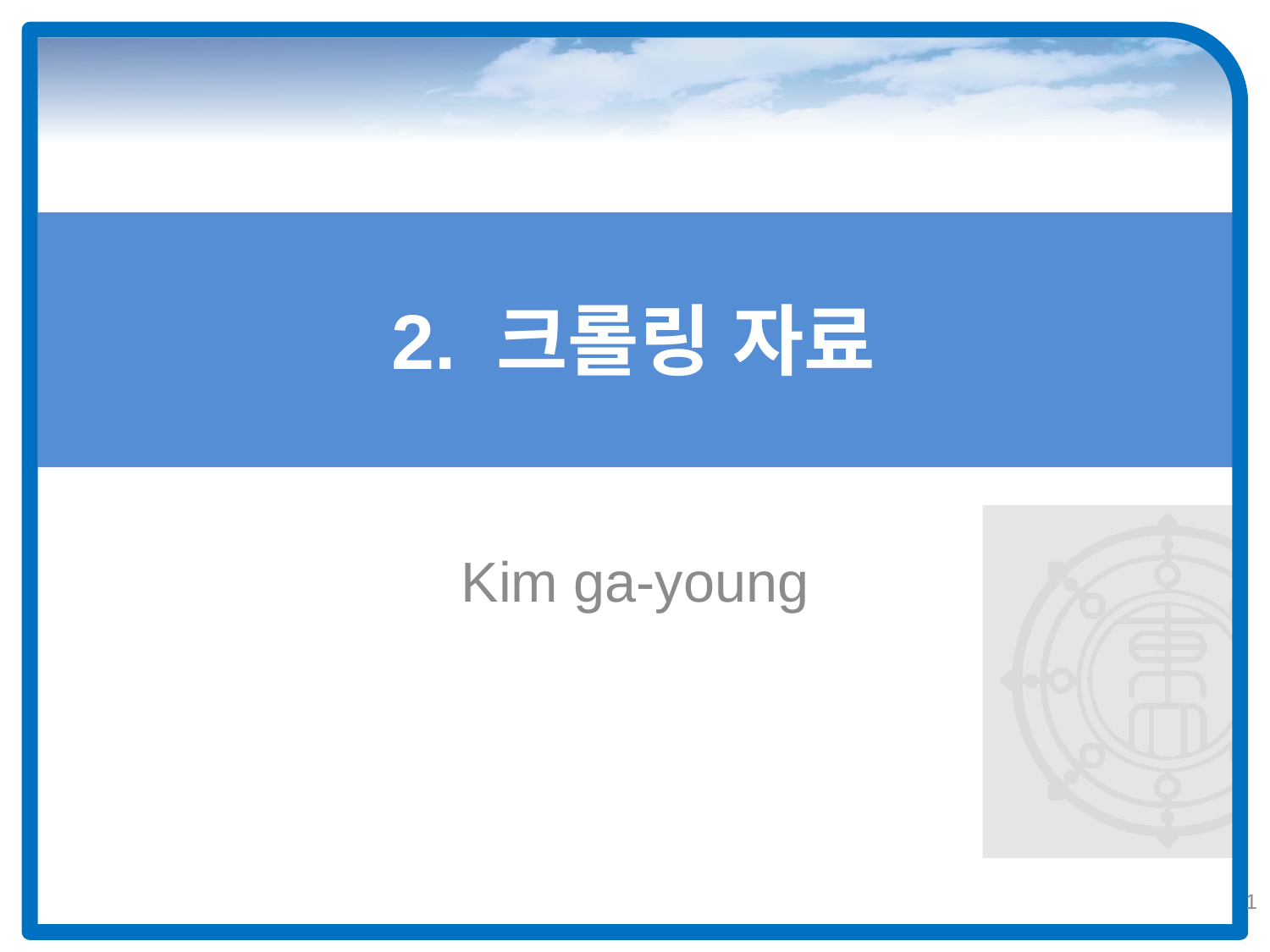

# 2. 크롤링 자료
Kim ga-young
1